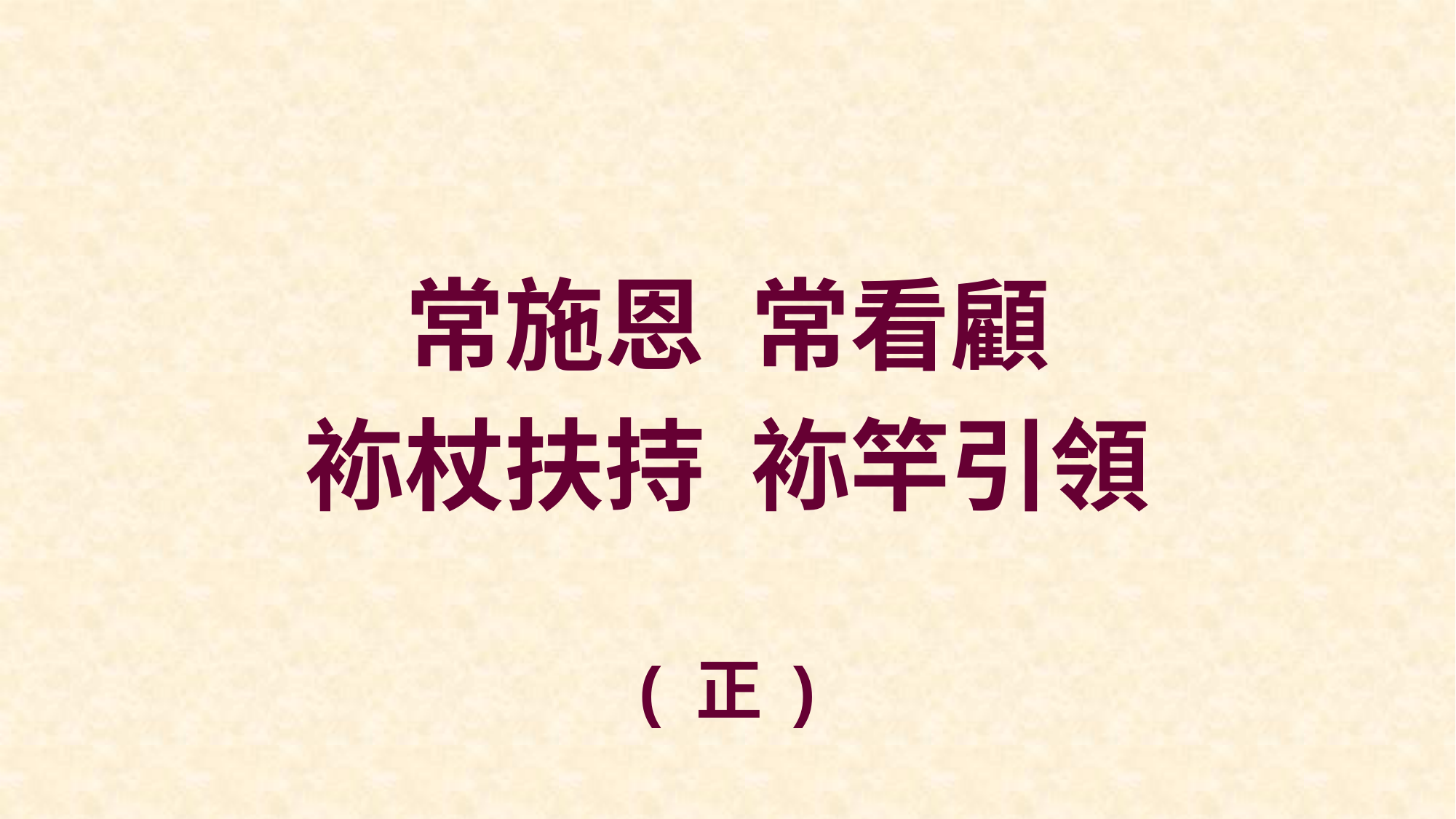

常施恩  常看顧
袮杖扶持  袮竿引領
( 正 )